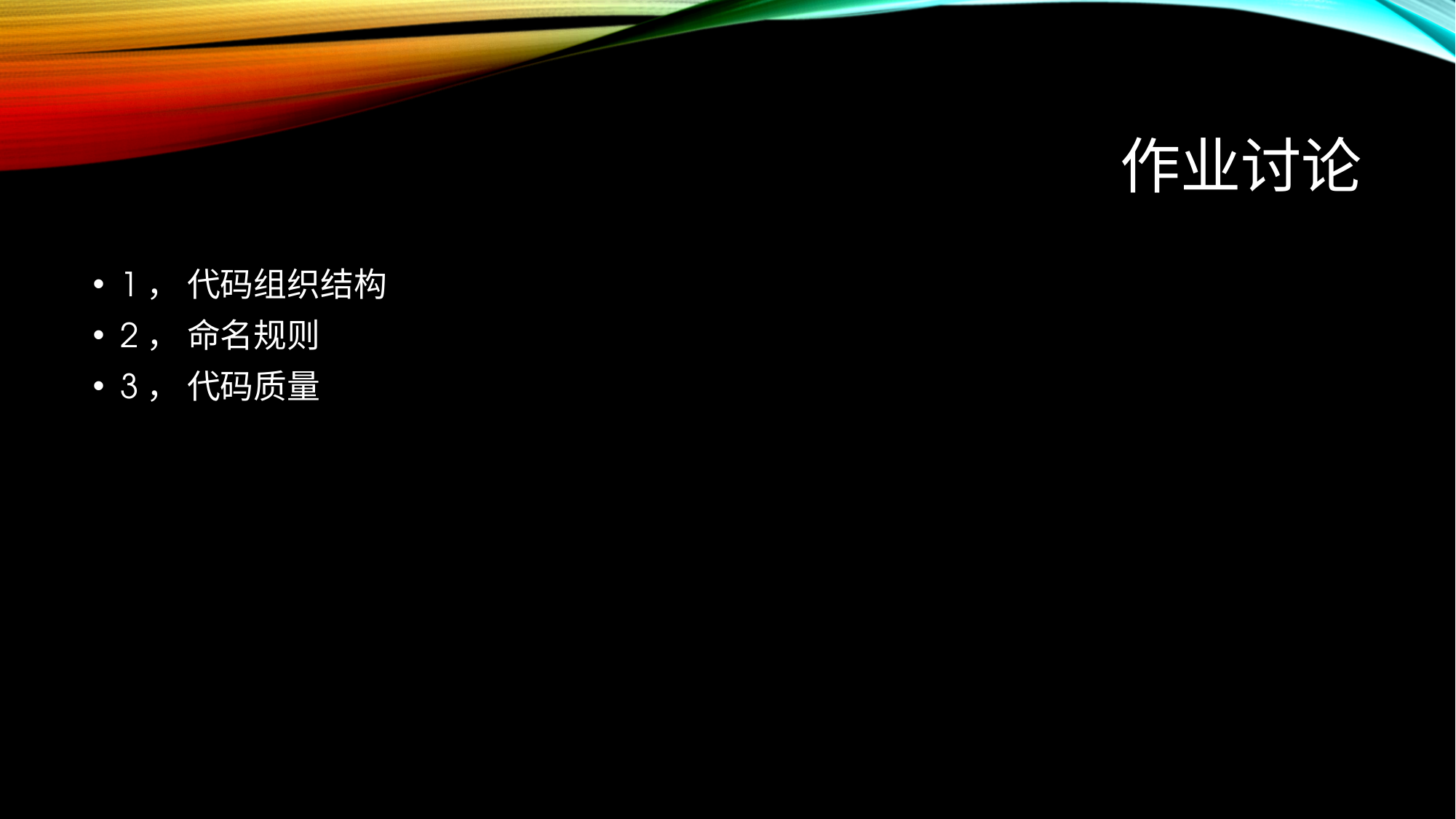

# 作业讨论
1， 代码组织结构
2， 命名规则
3， 代码质量